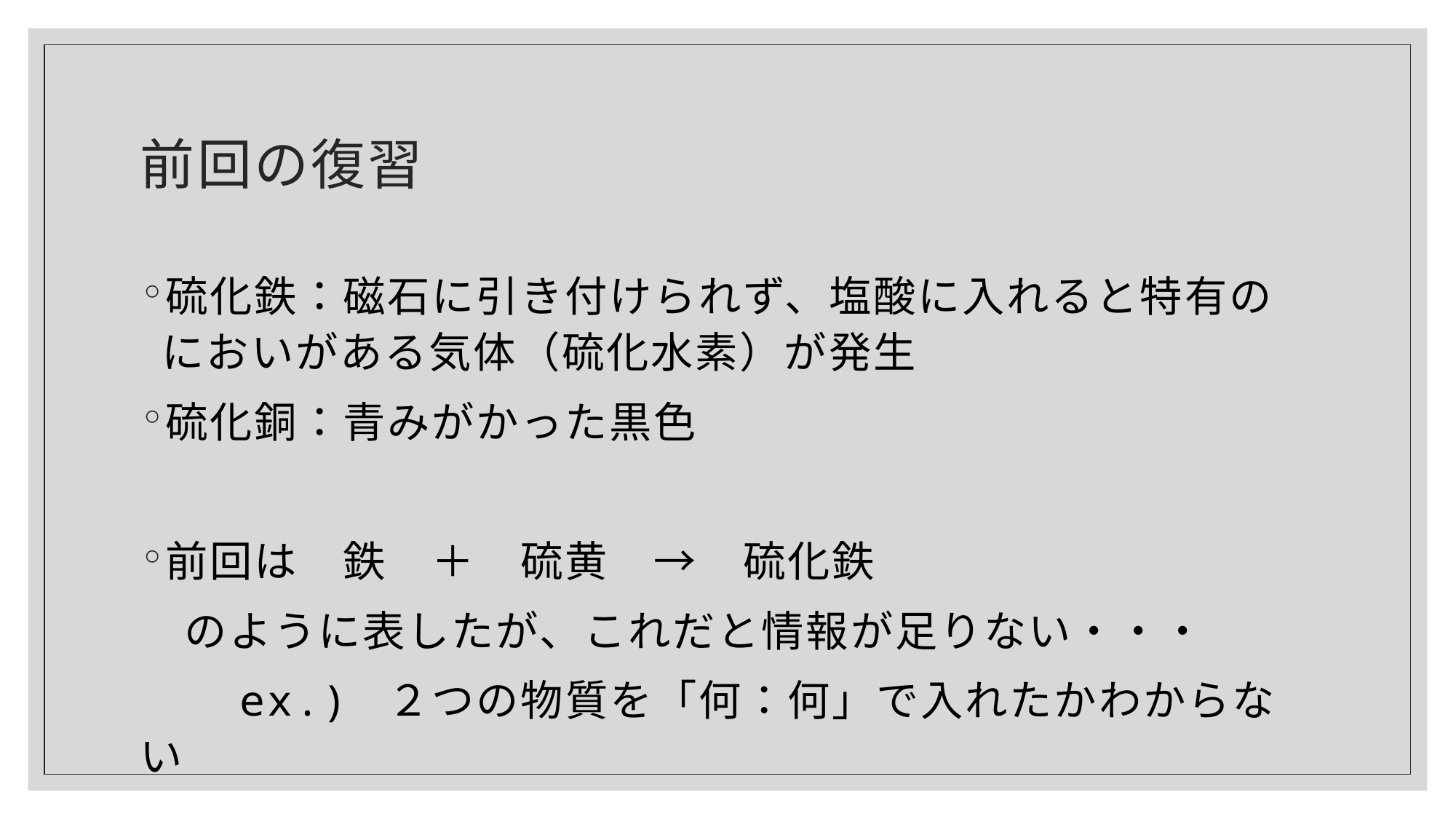

# 前回の復習
硫化鉄：磁石に引き付けられず、塩酸に入れると特有のにおいがある気体（硫化水素）が発生
硫化銅：青みがかった黒色

前回は　鉄　＋　硫黄　→　硫化鉄
　のように表したが、これだと情報が足りない・・・
　　ex.) ２つの物質を「何：何」で入れたかわからない